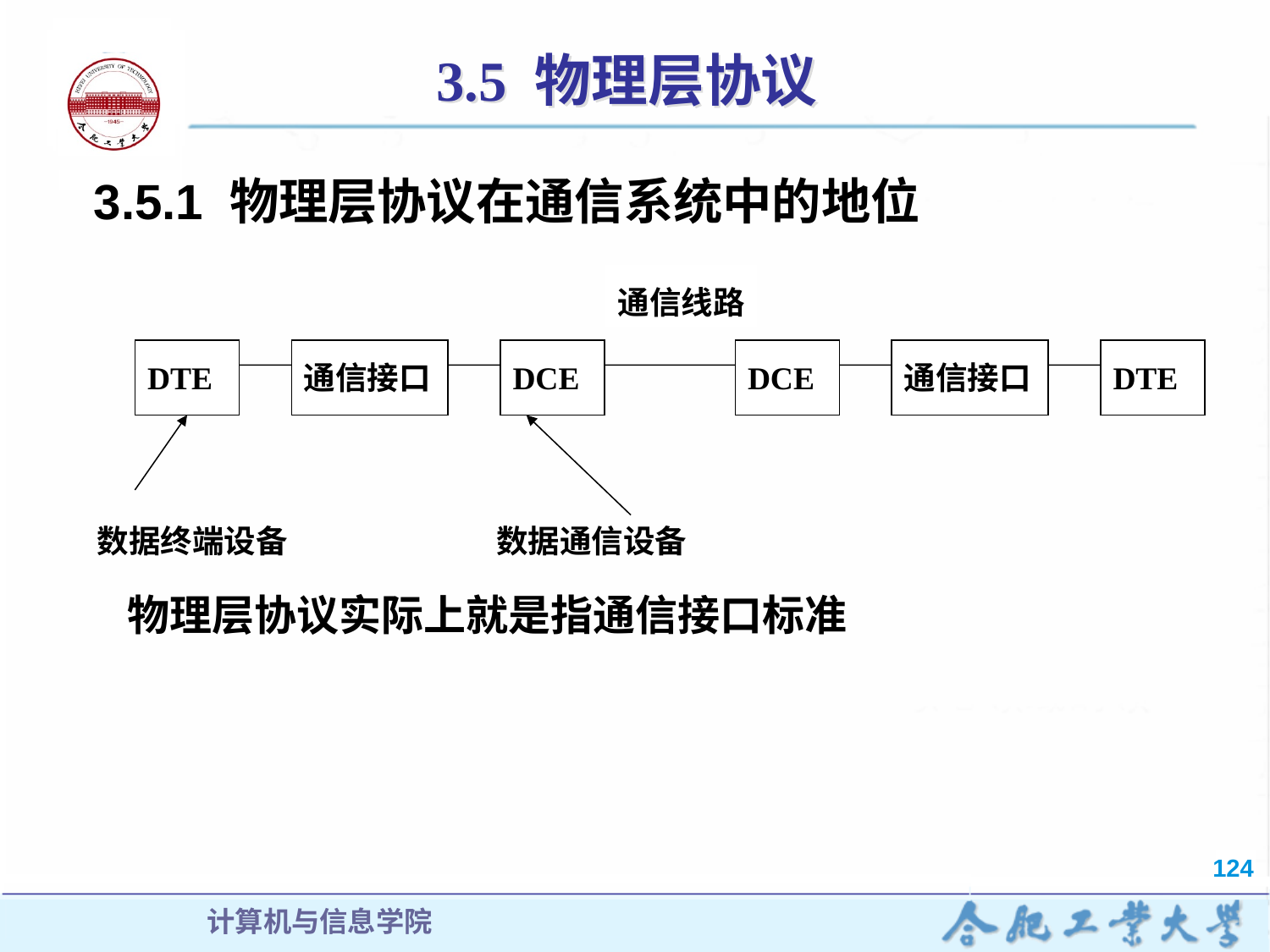

# 3.5 物理层协议
3.5.1 物理层协议在通信系统中的地位
通信线路
DTE
通信接口
DCE
DCE
通信接口
DTE

数据终端设备	           数据通信设备
物理层协议实际上就是指通信接口标准